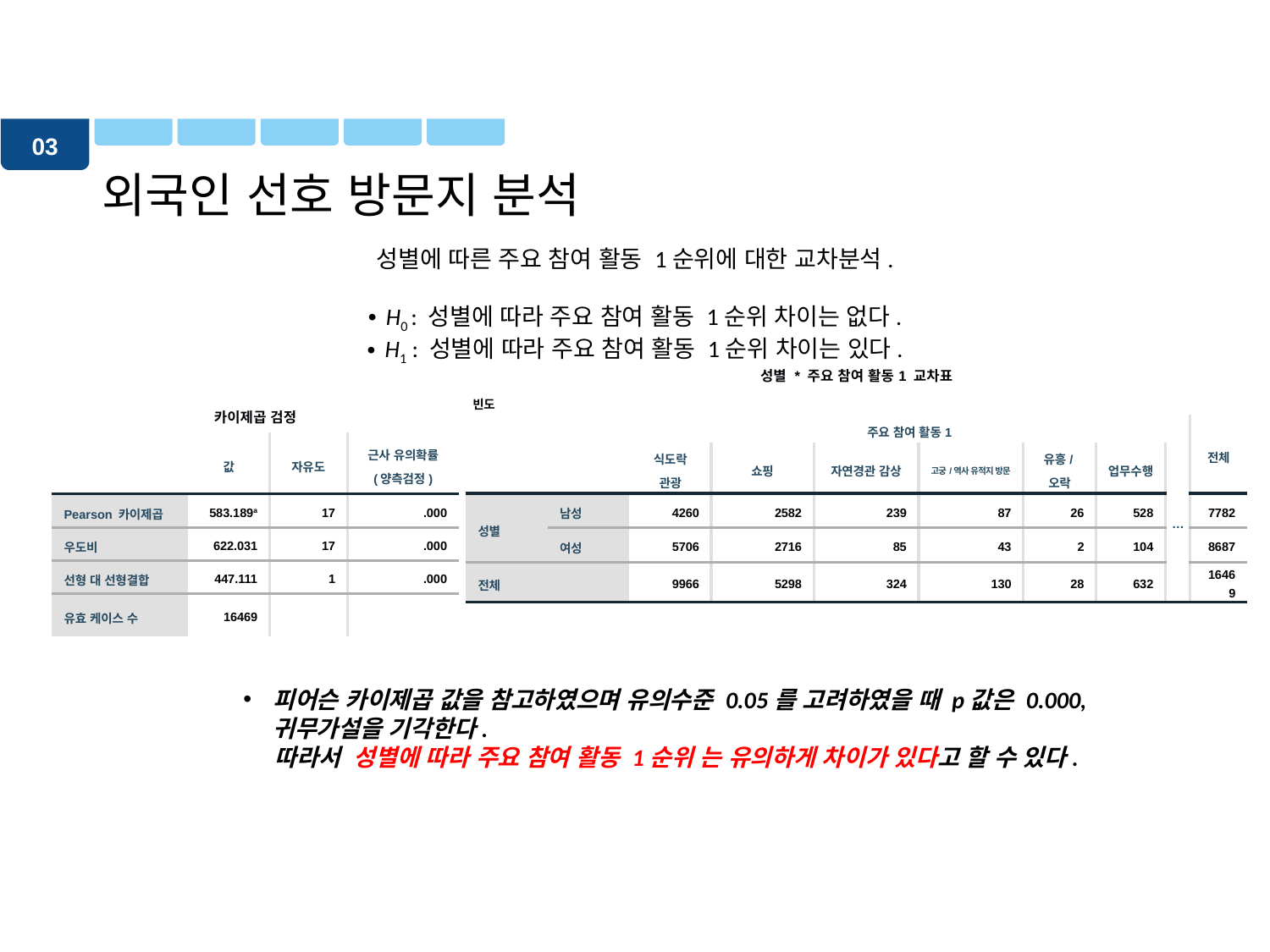

03

외국인 선호 방문지 분석
성별에 따른 주요 참여 활동 1순위에 대한 교차분석.

H0 : 성별에 따라 주요 참여 활동 1순위 차이는 없다.
H1 : 성별에 따라 주요 참여 활동 1순위 차이는 있다.

| 성별 \* 주요 참여 활동1 교차표 |  |  |  |  |  |  |  |  |  |
| --- | --- | --- | --- | --- | --- | --- | --- | --- | --- |
| 빈도 |  |  |  |  |  |  |  |  |  |
|  |  | 주요 참여 활동1 |  |  |  |  |  |  | 전체 |
|  |  | 식도락 관광 | 쇼핑 | 자연경관 감상 | 고궁/역사 유적지 방문 | 유흥/오락 | 업무수행 | … |  |
| 성별 | 남성 | 4260 | 2582 | 239 | 87 | 26 | 528 |  | 7782 |
|  | 여성 | 5706 | 2716 | 85 | 43 | 2 | 104 |  | 8687 |
| 전체 |  | 9966 | 5298 | 324 | 130 | 28 | 632 |  | 16469 |
| 카이제곱 검정 |  |  |  |
| --- | --- | --- | --- |
|  | 값 | 자유도 | 근사 유의확률 (양측검정) |
| Pearson 카이제곱 | 583.189a | 17 | .000 |
| 우도비 | 622.031 | 17 | .000 |
| 선형 대 선형결합 | 447.111 | 1 | .000 |
| 유효 케이스 수 | 16469 |  |  |

피어슨 카이제곱 값을 참고하였으며 유의수준 0.05를 고려하였을 때 p값은 0.000, 귀무가설을 기각한다.
    따라서  성별에 따라 주요 참여 활동 1순위 는 유의하게 차이가 있다고 할 수 있다.